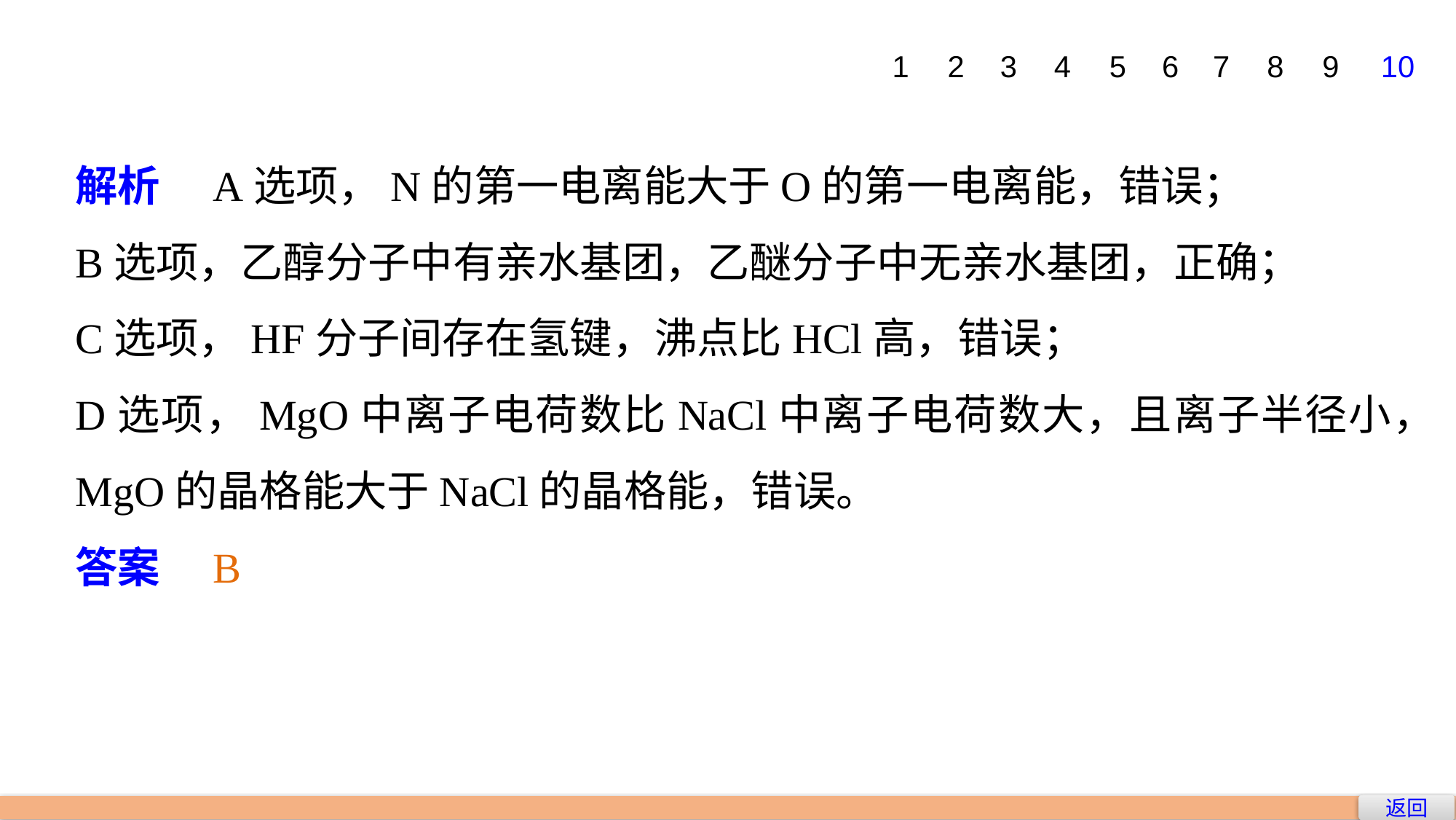

1
2
3
4
5
6
7
8
9
10
解析　A选项，N的第一电离能大于O的第一电离能，错误；
B选项，乙醇分子中有亲水基团，乙醚分子中无亲水基团，正确；
C选项，HF分子间存在氢键，沸点比HCl高，错误；
D选项，MgO中离子电荷数比NaCl中离子电荷数大，且离子半径小，MgO的晶格能大于NaCl的晶格能，错误。
答案　B
返回